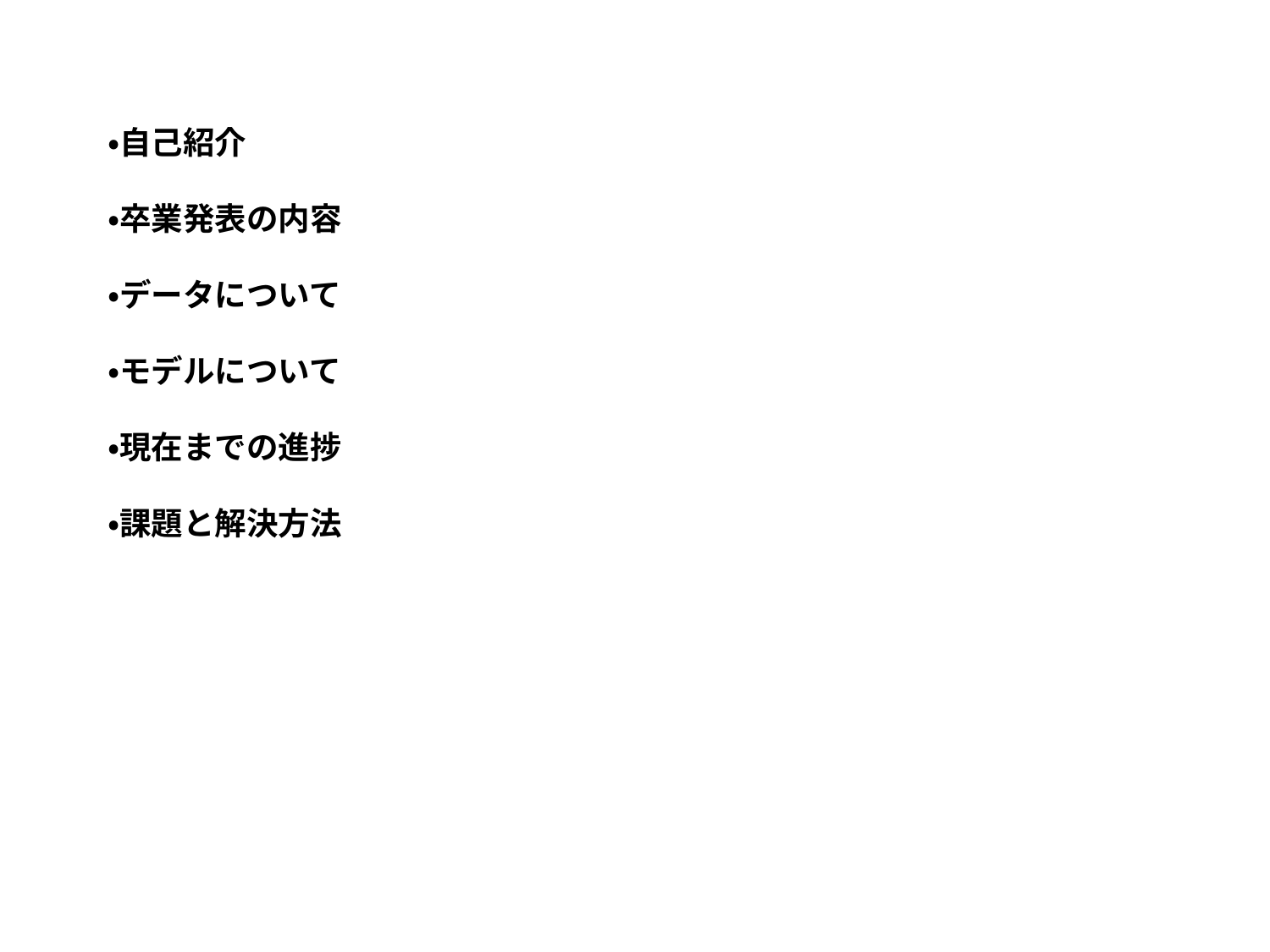

# ・自己紹介 ・卒業発表の内容 ・データについて ・モデルについて ・現在までの進捗 ・課題と解決方法